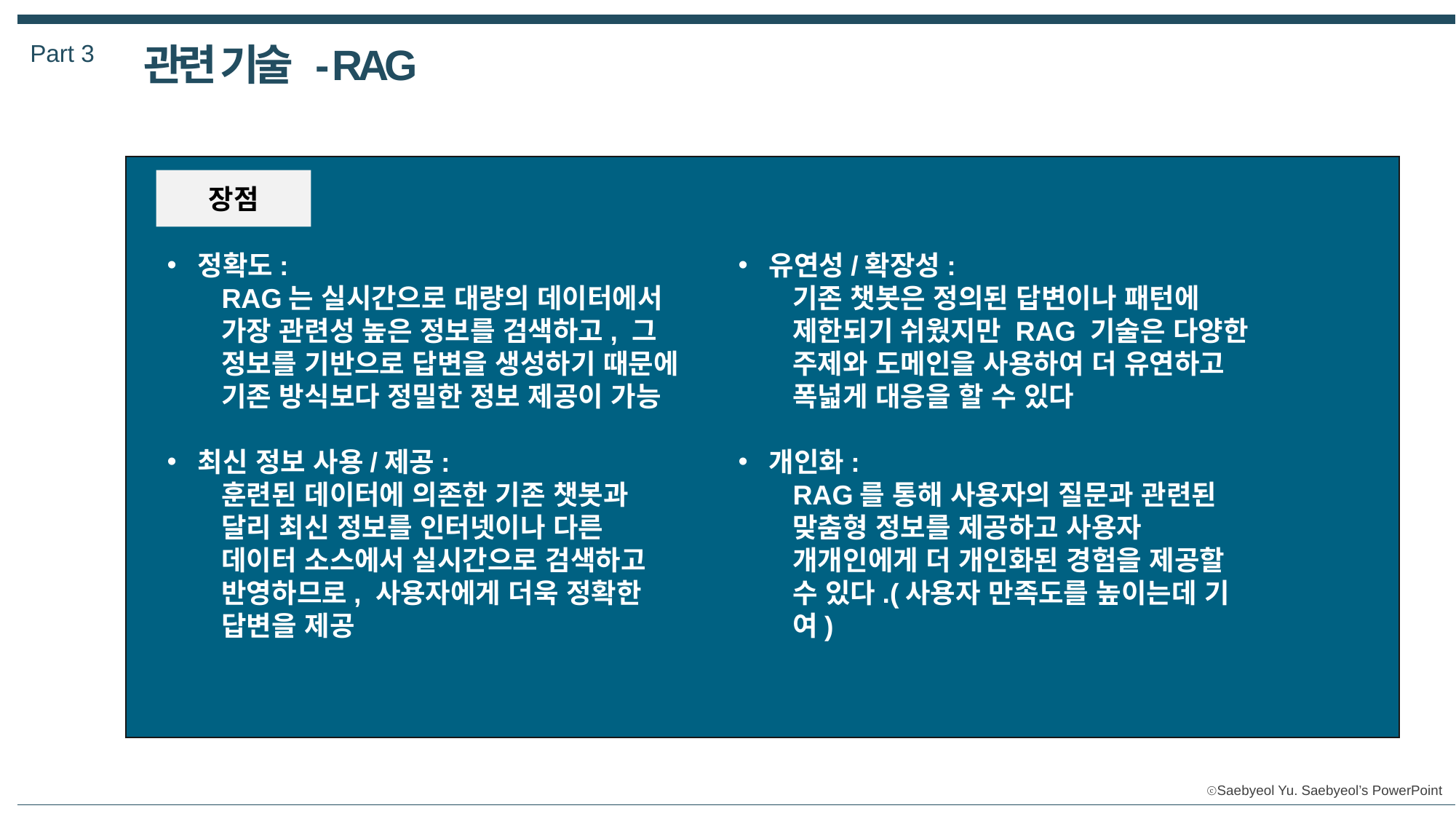

Part 3
관련 기술 - RAG

장점
정확도:
RAG는 실시간으로 대량의 데이터에서 가장 관련성 높은 정보를 검색하고, 그 정보를 기반으로 답변을 생성하기 때문에 기존 방식보다 정밀한 정보 제공이 가능

최신 정보 사용/제공:
훈련된 데이터에 의존한 기존 챗봇과 달리 최신 정보를 인터넷이나 다른 데이터 소스에서 실시간으로 검색하고 반영하므로, 사용자에게 더욱 정확한 답변을 제공

유연성/확장성:
기존 챗봇은 정의된 답변이나 패턴에 제한되기 쉬웠지만 RAG 기술은 다양한 주제와 도메인을 사용하여 더 유연하고 폭넓게 대응을 할 수 있다

개인화:
RAG를 통해 사용자의 질문과 관련된 맞춤형 정보를 제공하고 사용자 개개인에게 더 개인화된 경험을 제공할 수 있다.(사용자 만족도를 높이는데 기여)